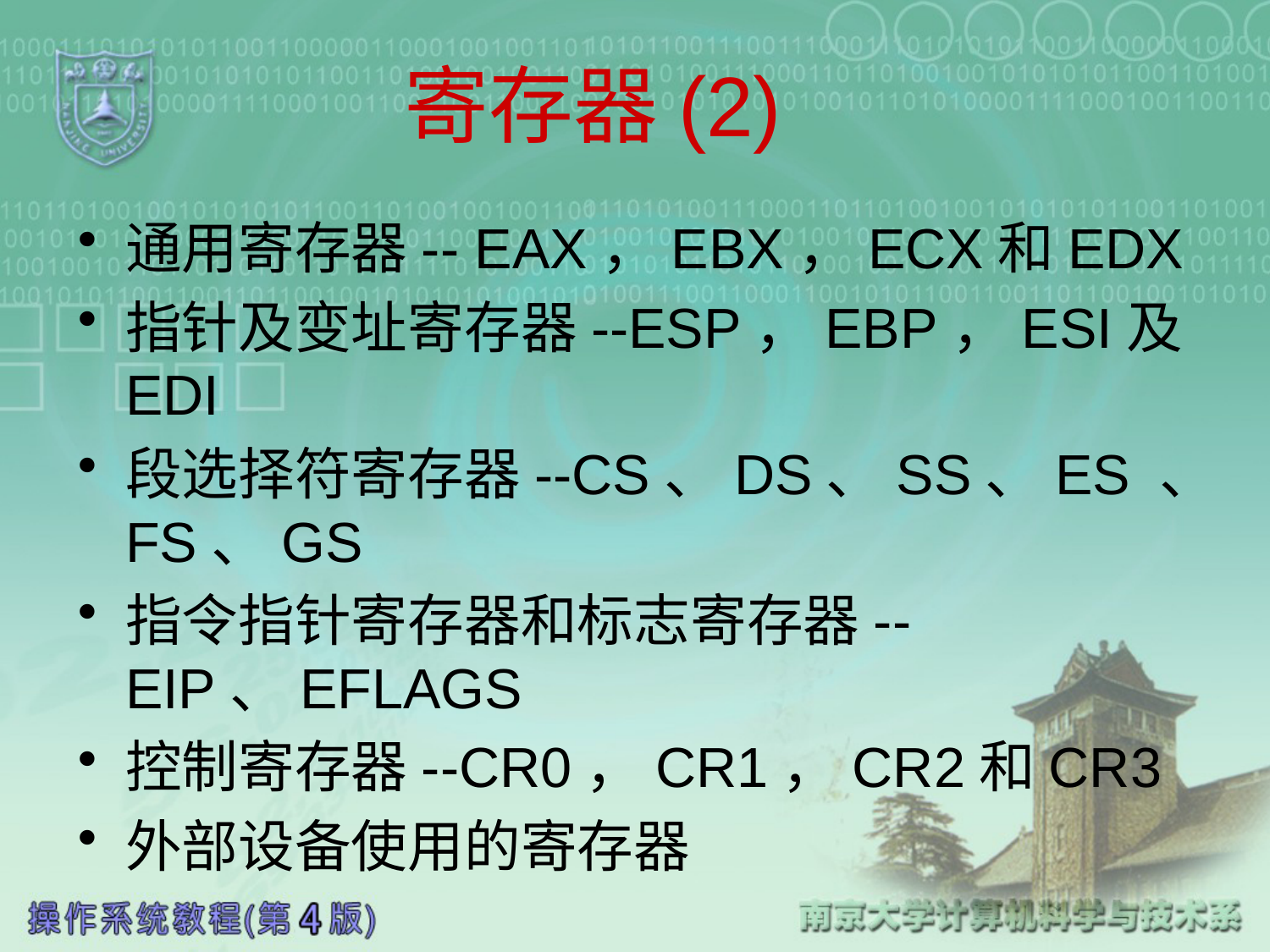

# 寄存器(2)
通用寄存器-- EAX，EBX，ECX和EDX
指针及变址寄存器--ESP，EBP，ESI及EDI
段选择符寄存器--CS、DS、SS、ES 、FS、GS
指令指针寄存器和标志寄存器--EIP、EFLAGS
控制寄存器--CR0，CR1，CR2和CR3
外部设备使用的寄存器